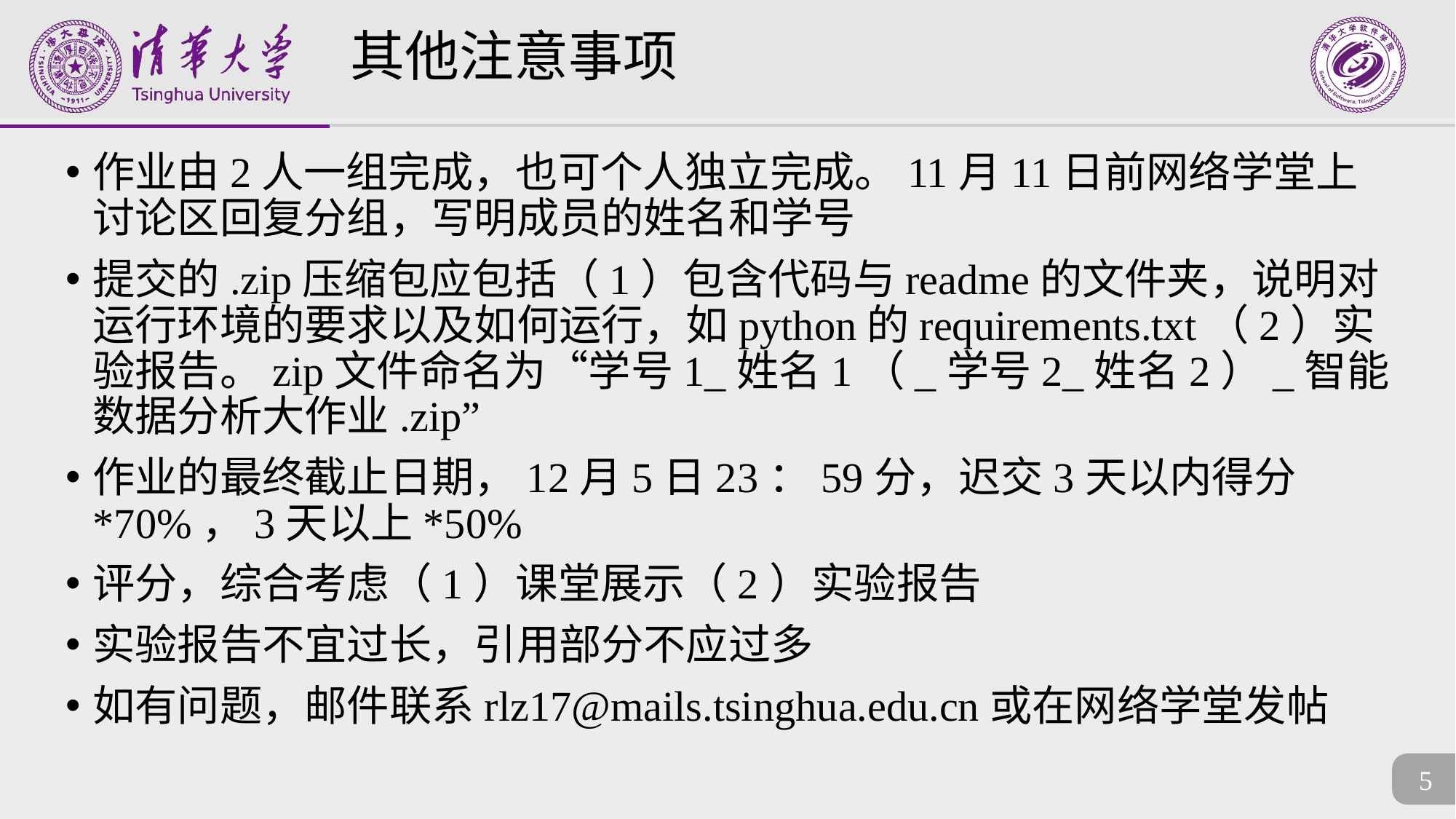

# 其他注意事项
作业由2人一组完成，也可个人独立完成。11月11日前网络学堂上讨论区回复分组，写明成员的姓名和学号
提交的.zip压缩包应包括（1）包含代码与readme的文件夹，说明对运行环境的要求以及如何运行，如python的requirements.txt（2）实验报告。zip文件命名为“学号1_姓名1（_学号2_姓名2）_智能数据分析大作业.zip”
作业的最终截止日期，12月5日23：59分，迟交3天以内得分*70%，3天以上*50%
评分，综合考虑（1）课堂展示（2）实验报告
实验报告不宜过长，引用部分不应过多
如有问题，邮件联系rlz17@mails.tsinghua.edu.cn或在网络学堂发帖